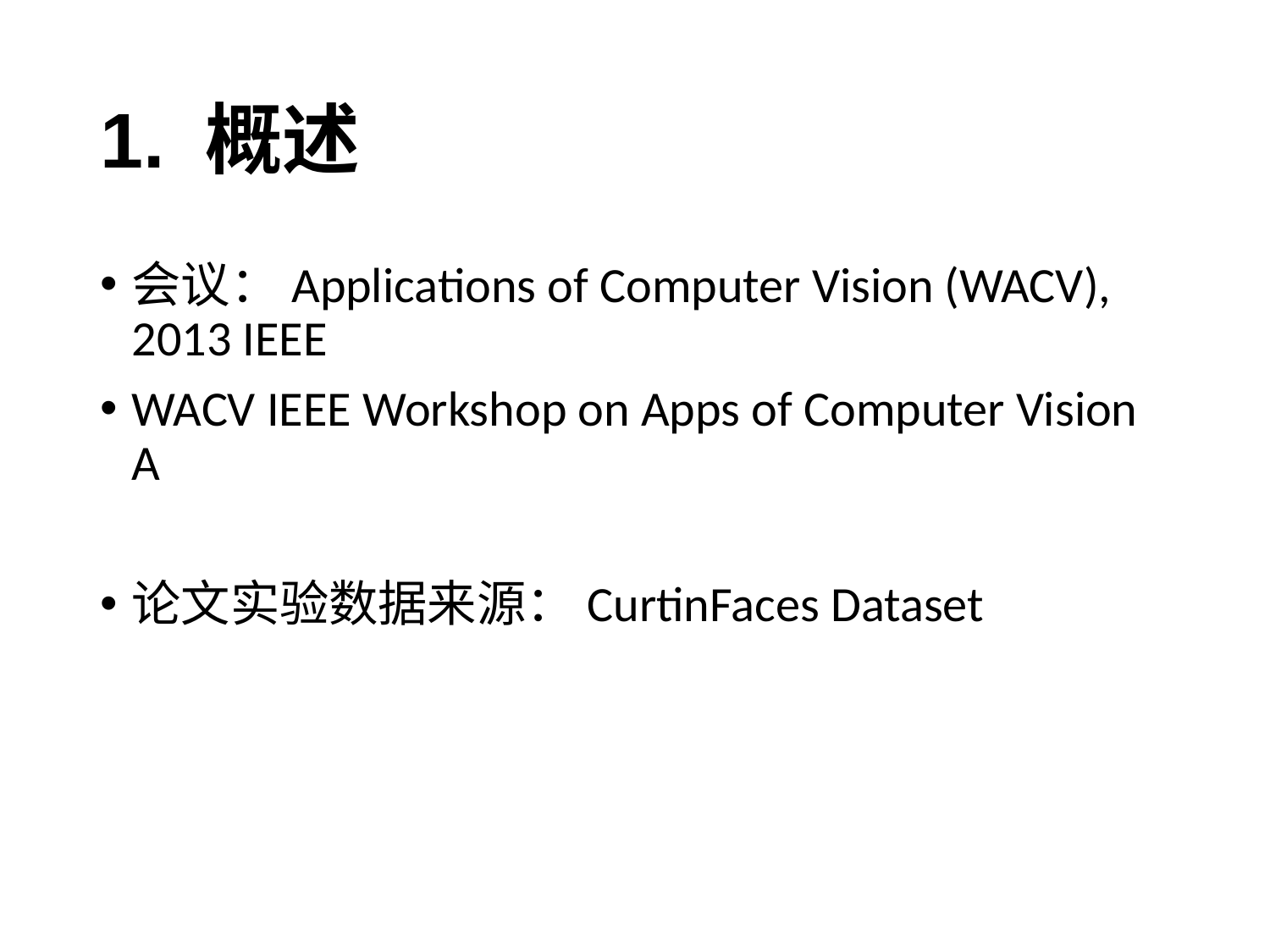

# 1. 概述
会议：Applications of Computer Vision (WACV), 2013 IEEE
WACV IEEE Workshop on Apps of Computer Vision A

论文实验数据来源：CurtinFaces Dataset